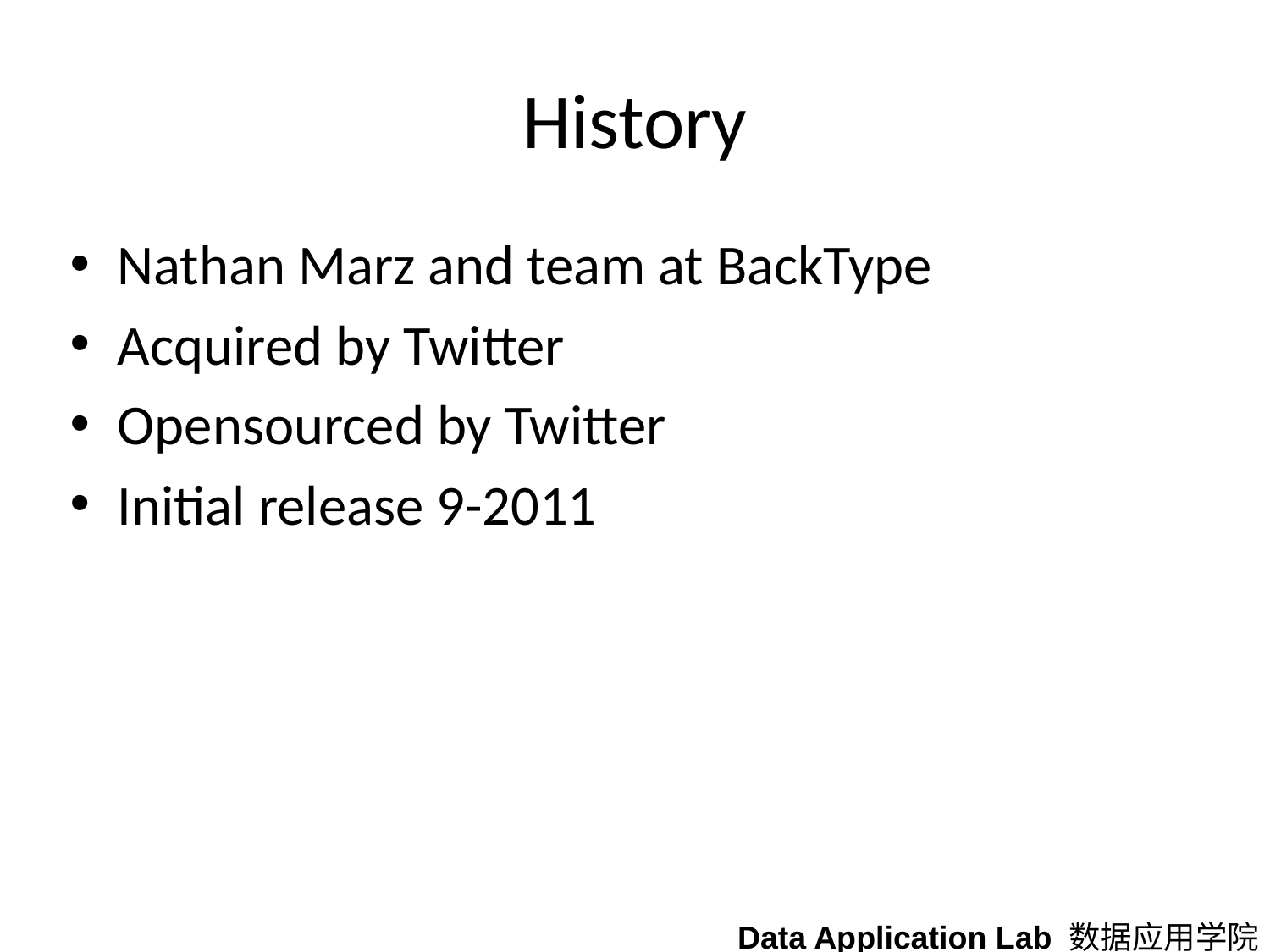

# History
Nathan Marz and team at BackType
Acquired by Twitter
Opensourced by Twitter
Initial release 9-2011
Data Application Lab 数据应用学院